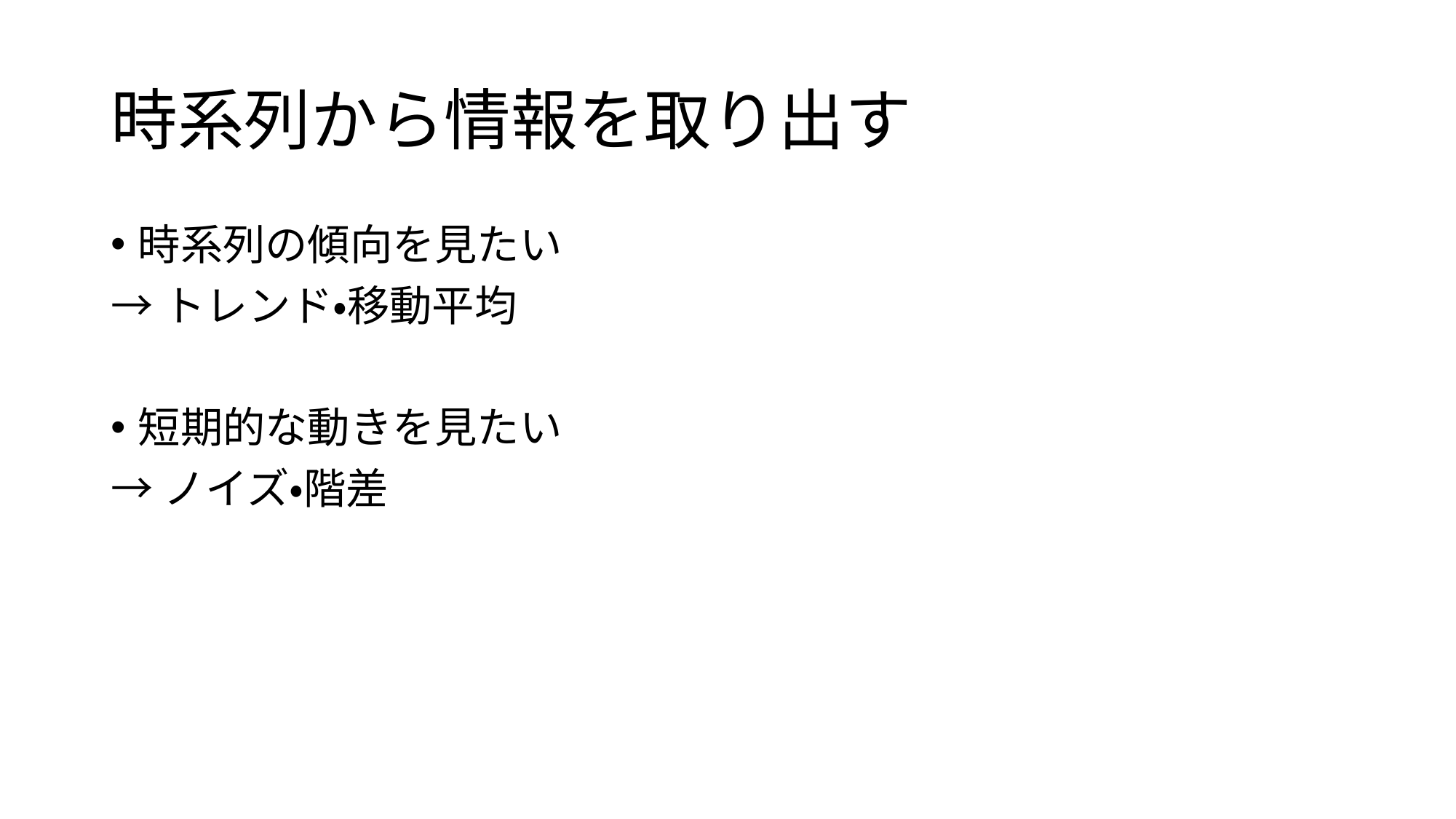

# 時系列から情報を取り出す
時系列の傾向を見たい
→トレンド・移動平均

短期的な動きを見たい
→ノイズ・階差